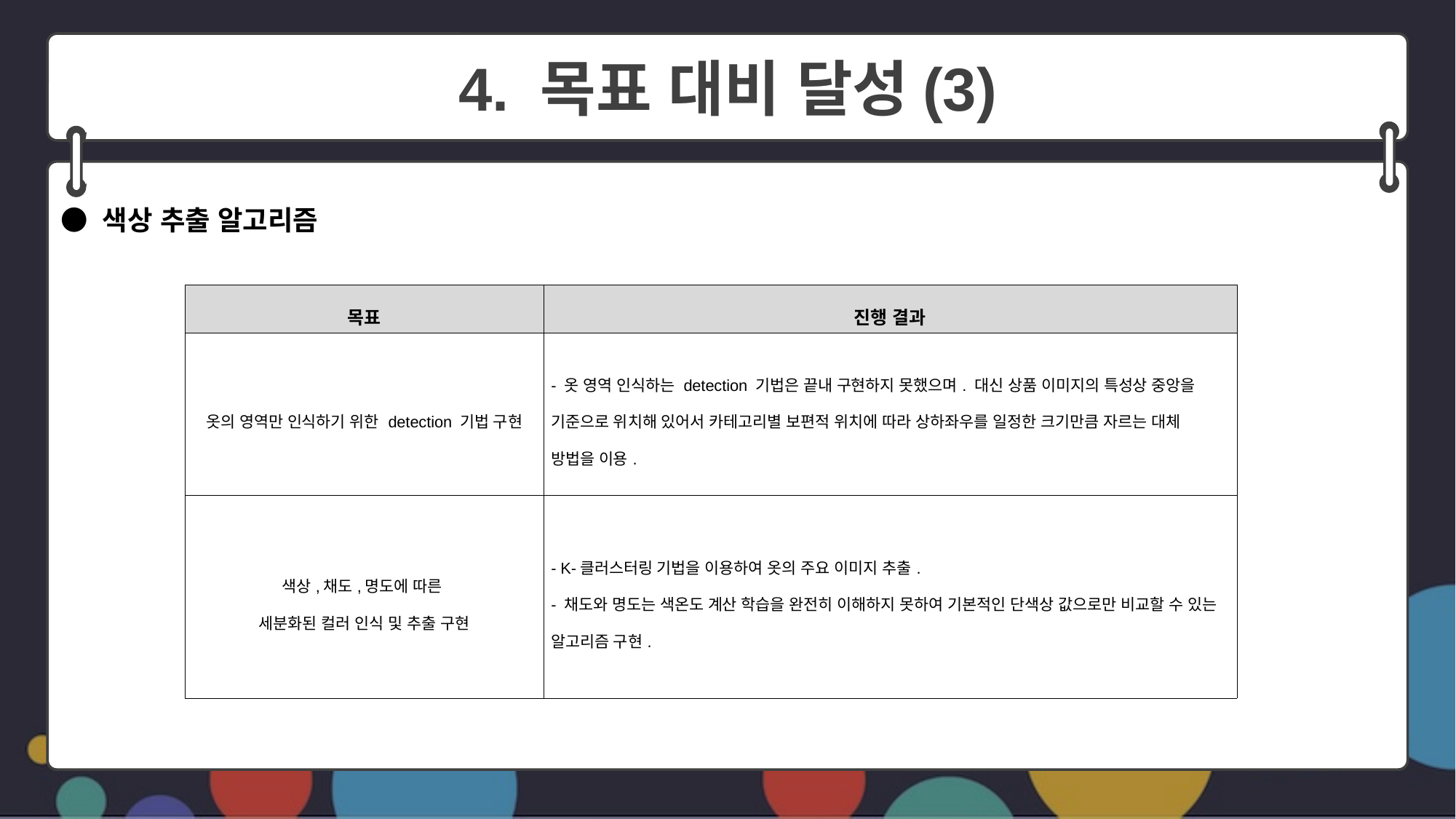

4. 목표 대비 달성(3)

● 색상 추출 알고리즘

| 목표 | 진행 결과 |
| --- | --- |
| 옷의 영역만 인식하기 위한 detection 기법 구현 | - 옷 영역 인식하는 detection 기법은 끝내 구현하지 못했으며. 대신 상품 이미지의 특성상 중앙을 기준으로 위치해 있어서 카테고리별 보편적 위치에 따라 상하좌우를 일정한 크기만큼 자르는 대체 방법을 이용. |
| 색상,채도,명도에 따른 세분화된 컬러 인식 및 추출 구현 | - K-클러스터링 기법을 이용하여 옷의 주요 이미지 추출. - 채도와 명도는 색온도 계산 학습을 완전히 이해하지 못하여 기본적인 단색상 값으로만 비교할 수 있는 알고리즘 구현. |